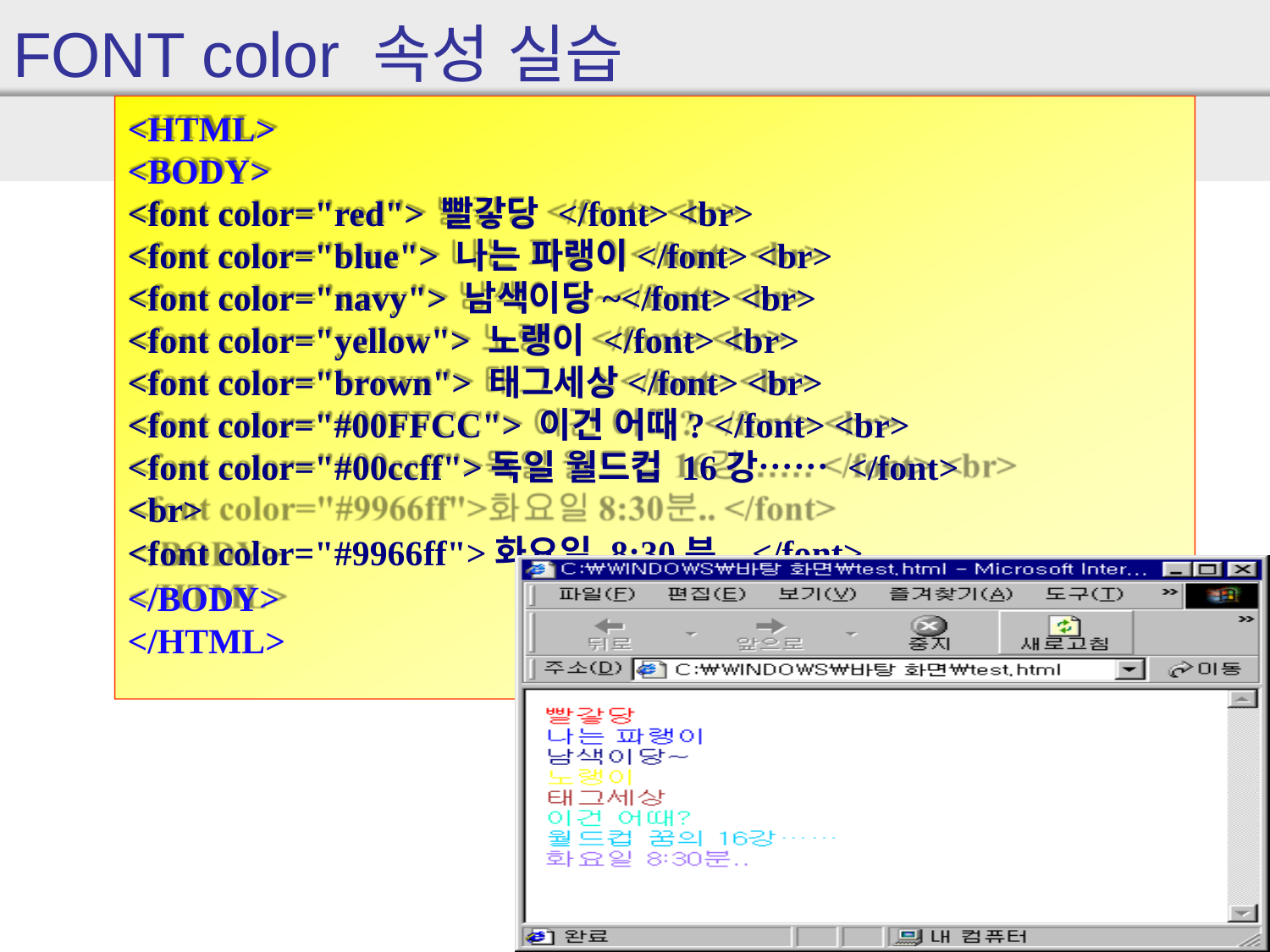

# FONT color 속성 실습

<HTML>
<BODY>
<font color="red"> 빨갛당 </font> <br>
<font color="blue"> 나는 파랭이</font> <br>
<font color="navy"> 남색이당~</font> <br>
<font color="yellow"> 노랭이 </font> <br>
<font color="brown"> 태그세상</font> <br>
<font color="#00FFCC"> 이건 어때? </font> <br>
<font color="#00ccff">독일 월드컵 16강…… </font> <br>
<font color="#9966ff">화요일 8:30분.. </font>
</BODY>
</HTML>